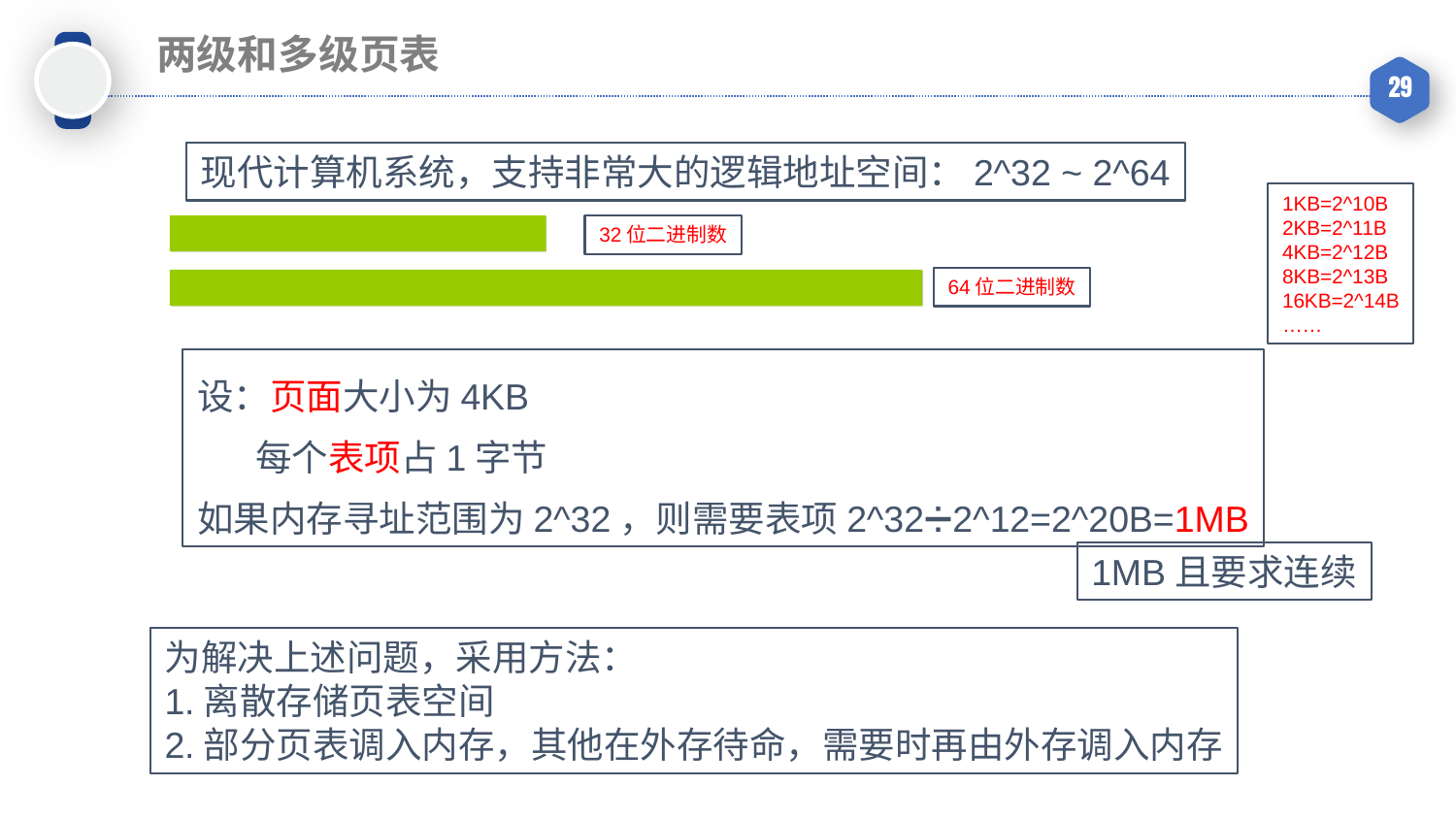

两级和多级页表
现代计算机系统，支持非常大的逻辑地址空间：2^32 ~ 2^64
1KB=2^10B
2KB=2^11B
4KB=2^12B
8KB=2^13B
16KB=2^14B
……

32位二进制数
64位二进制数

设：页面大小为4KB
      每个表项占1字节
如果内存寻址范围为2^32，则需要表项2^32➗2^12=2^20B=1MB
1MB且要求连续
为解决上述问题，采用方法：
1.离散存储页表空间
2.部分页表调入内存，其他在外存待命，需要时再由外存调入内存